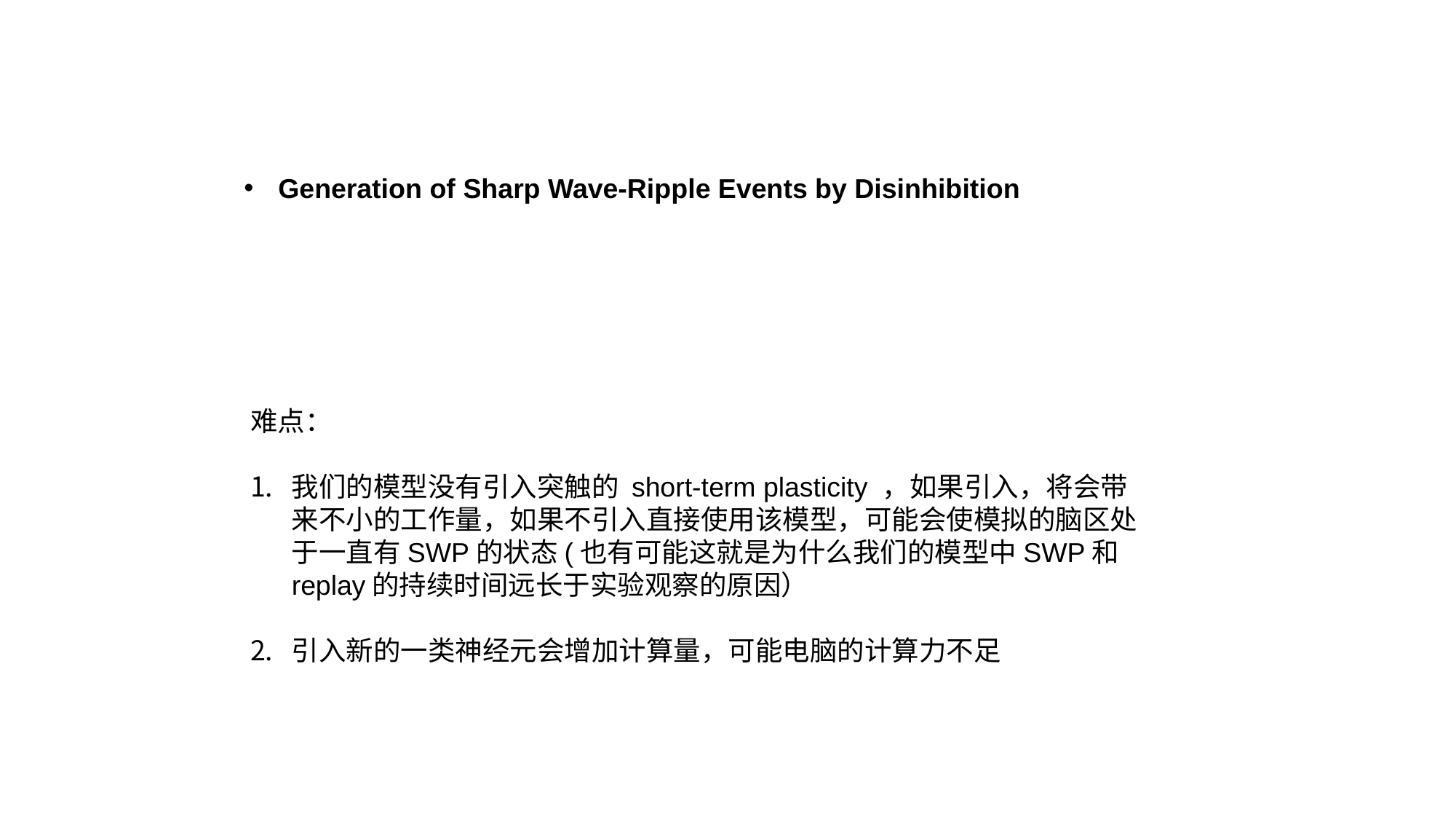

Generation of Sharp Wave-Ripple Events by Disinhibition
难点：

我们的模型没有引入突触的 short-term plasticity ，如果引入，将会带来不小的工作量，如果不引入直接使用该模型，可能会使模拟的脑区处于一直有SWP的状态(也有可能这就是为什么我们的模型中SWP和replay的持续时间远长于实验观察的原因）

引入新的一类神经元会增加计算量，可能电脑的计算力不足